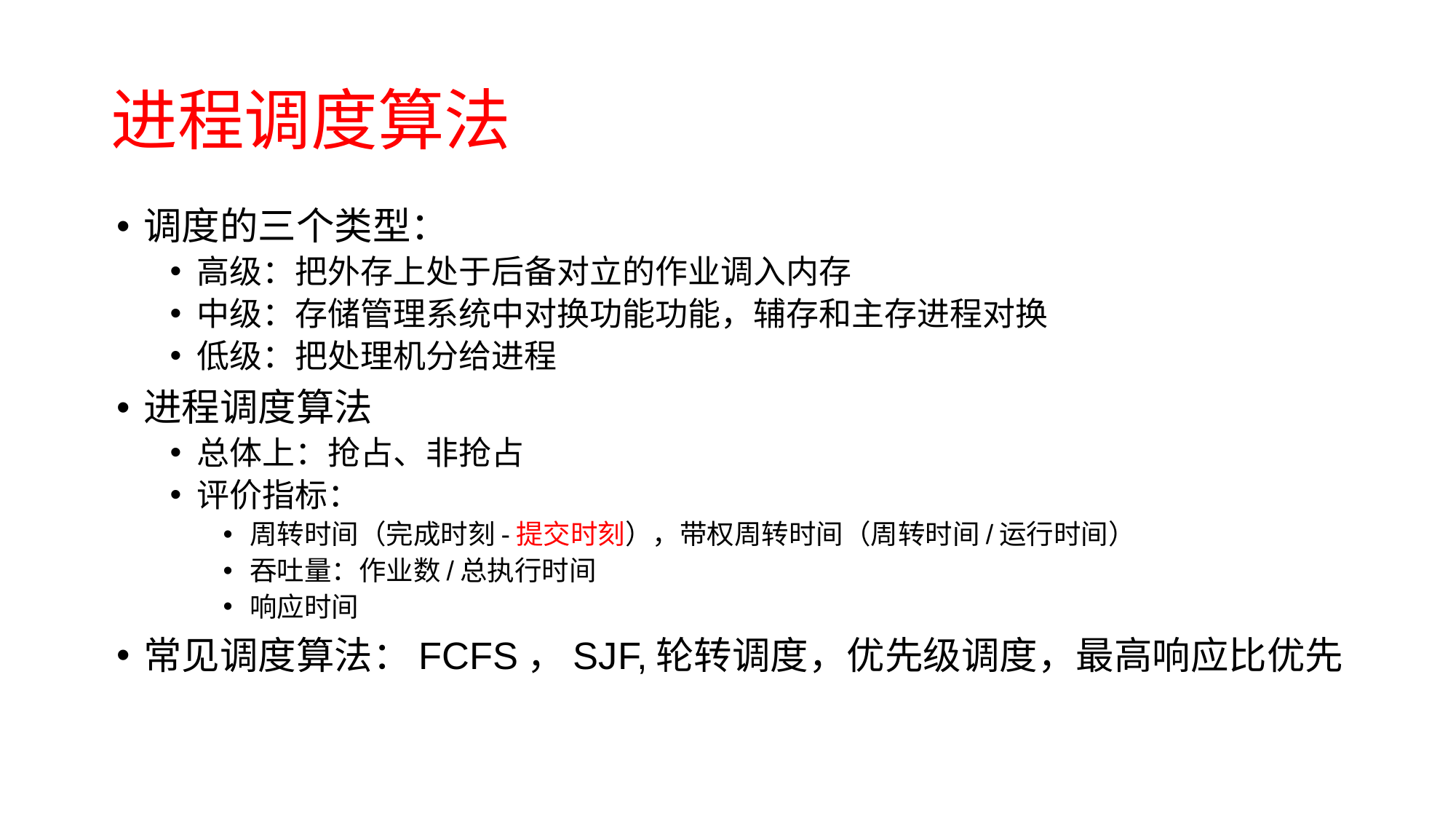

# 进程调度算法
调度的三个类型：
高级：把外存上处于后备对立的作业调入内存
中级：存储管理系统中对换功能功能，辅存和主存进程对换
低级：把处理机分给进程
进程调度算法
总体上：抢占、非抢占
评价指标：
周转时间（完成时刻-提交时刻），带权周转时间（周转时间/运行时间）
吞吐量：作业数/总执行时间
响应时间
常见调度算法：FCFS，SJF,轮转调度，优先级调度，最高响应比优先